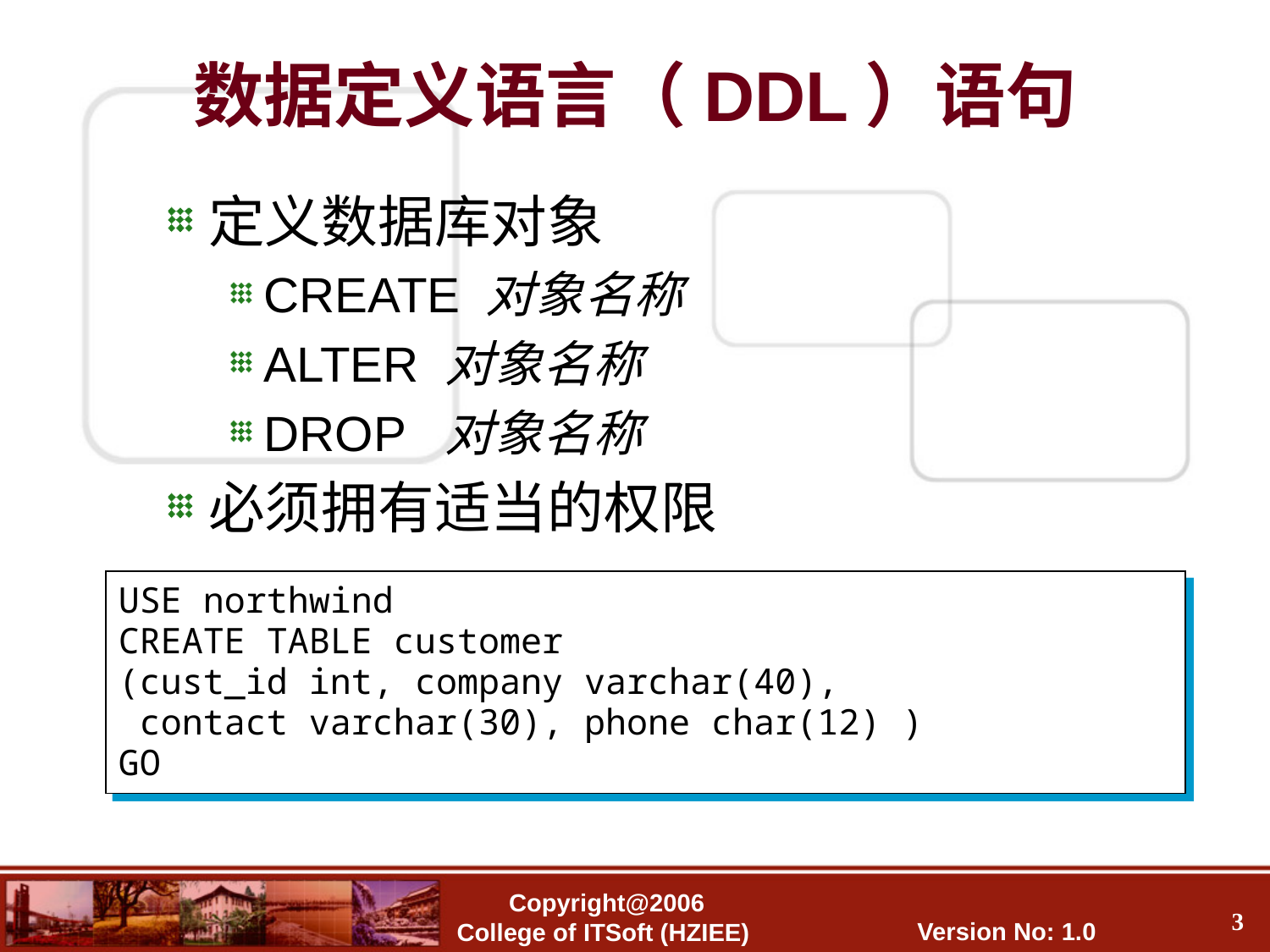

# 数据定义语言（DDL）语句
定义数据库对象
CREATE 对象名称
ALTER 对象名称
DROP  对象名称
必须拥有适当的权限
USE northwind
CREATE TABLE customer
(cust_id int, company varchar(40),
 contact varchar(30), phone char(12) )
GO